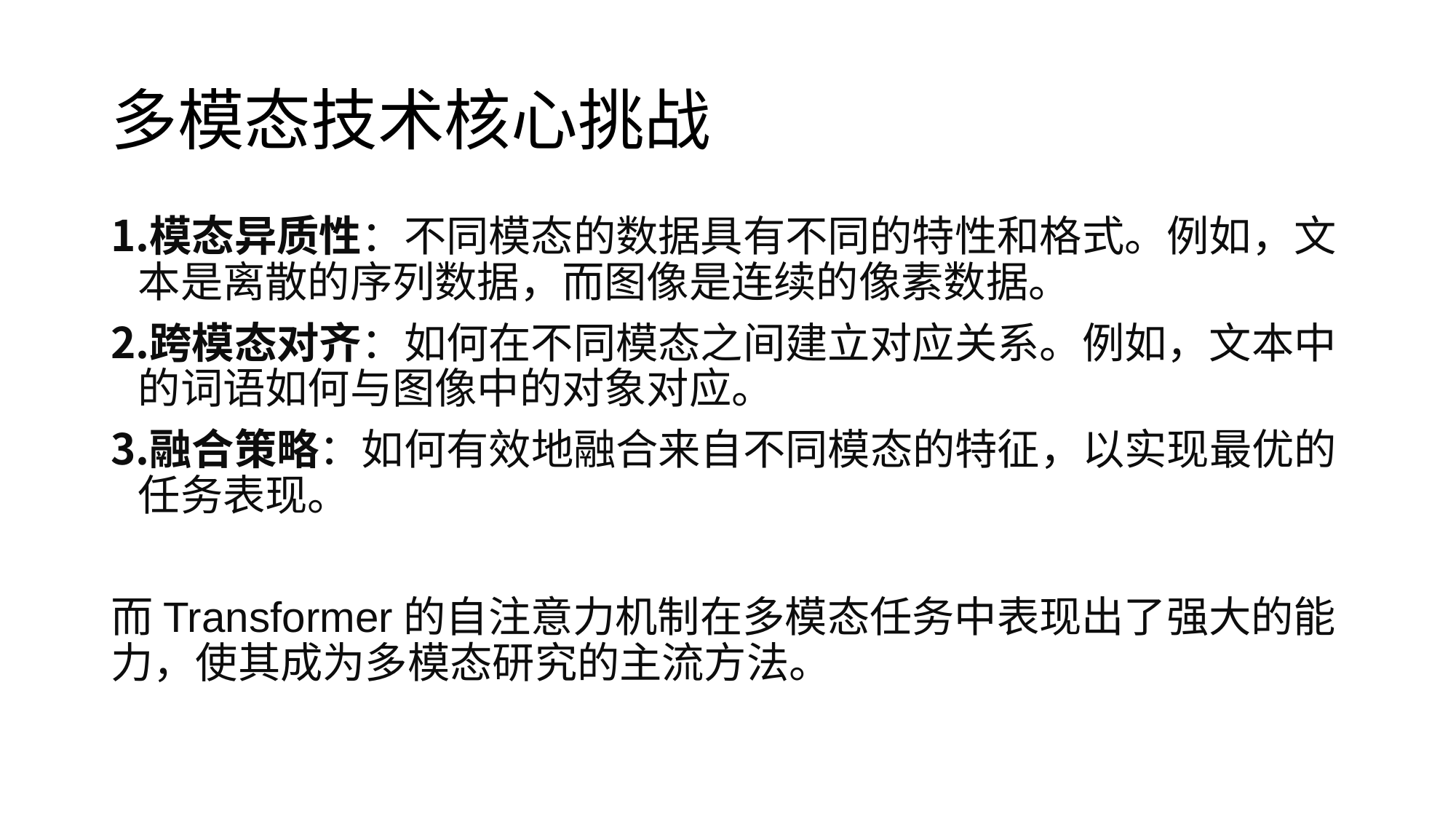

# 多模态技术核心挑战
模态异质性：不同模态的数据具有不同的特性和格式。例如，文本是离散的序列数据，而图像是连续的像素数据。
跨模态对齐：如何在不同模态之间建立对应关系。例如，文本中的词语如何与图像中的对象对应。
融合策略：如何有效地融合来自不同模态的特征，以实现最优的任务表现。

而Transformer的自注意力机制在多模态任务中表现出了强大的能力，使其成为多模态研究的主流方法。